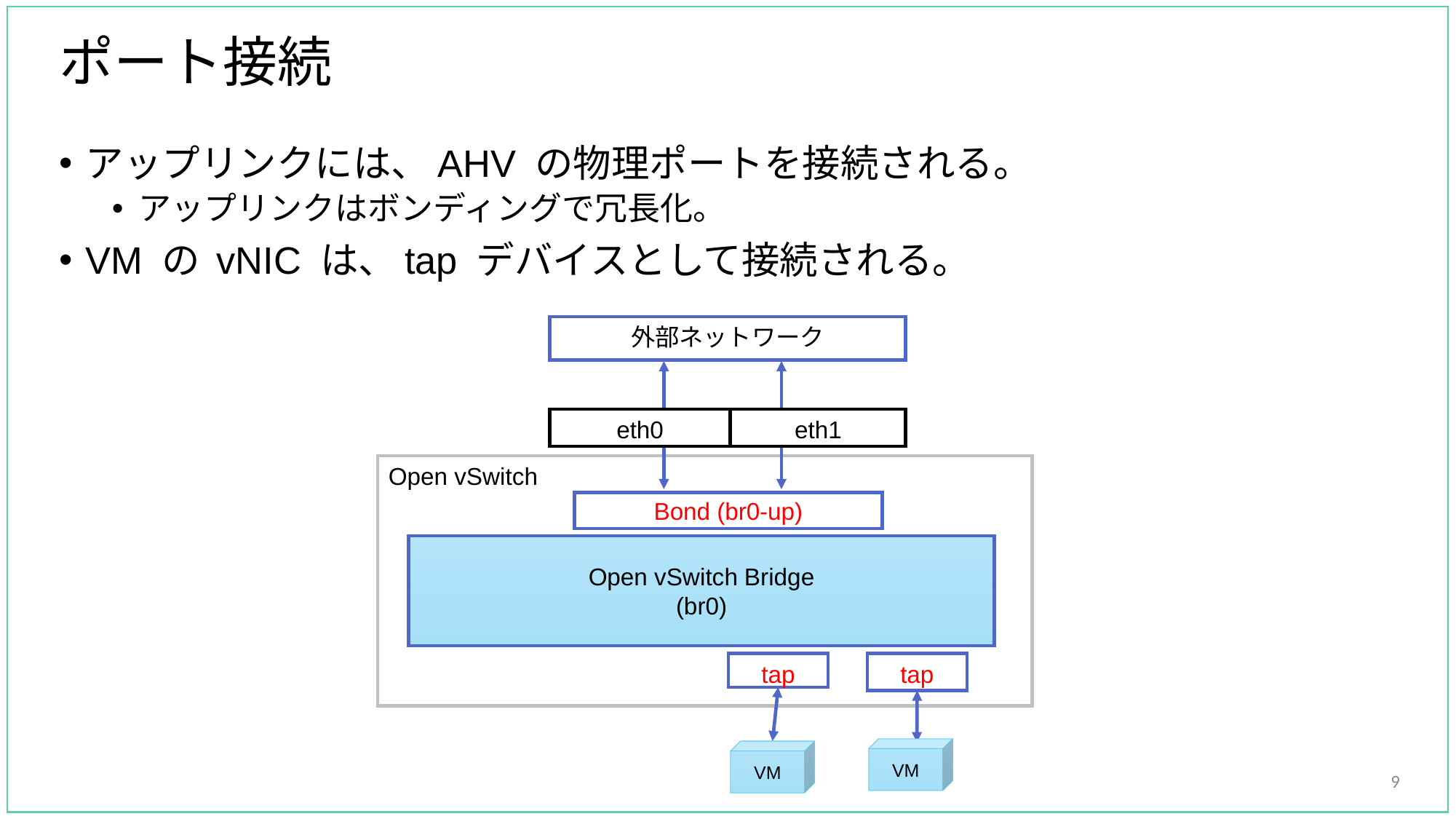

# ポート接続
アップリンクには、AHV の物理ポートを接続される。
アップリンクはボンディングで冗長化。
VM の vNIC は、tap デバイスとして接続される。
外部ネットワーク
eth0
eth1
Open vSwitch
Bond (br0-up)
Open vSwitch Bridge
(br0)
tap
tap
VM
VM
9